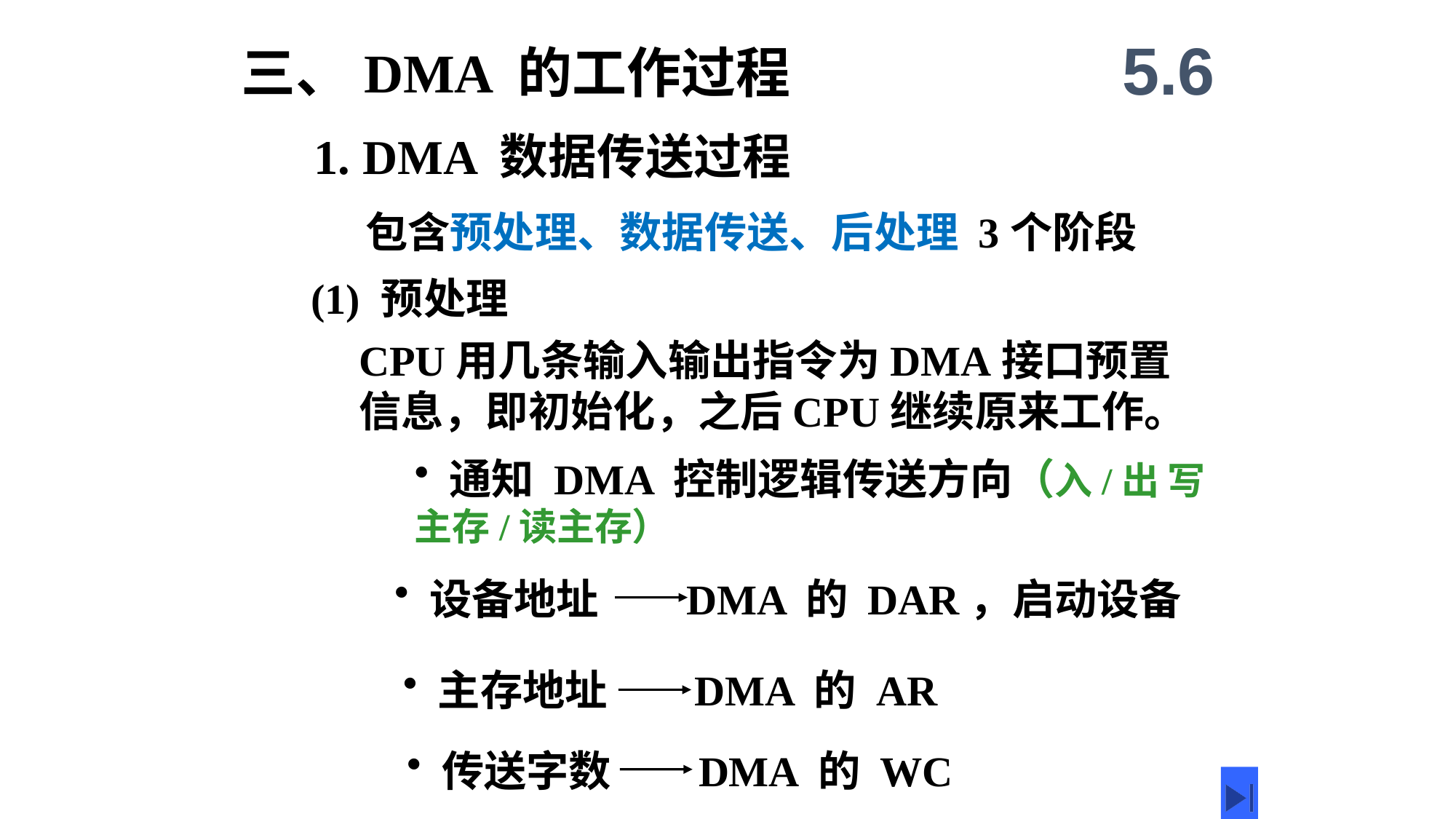

5.6
三、DMA 的工作过程
1. DMA 数据传送过程
包含预处理、数据传送、后处理 3个阶段
(1) 预处理
CPU用几条输入输出指令为DMA接口预置信息，即初始化，之后CPU继续原来工作。
 通知 DMA 控制逻辑传送方向（入/出 写主存/读主存）
 设备地址        DMA 的 DAR，启动设备

 主存地址        DMA 的 AR

 传送字数        DMA 的 WC